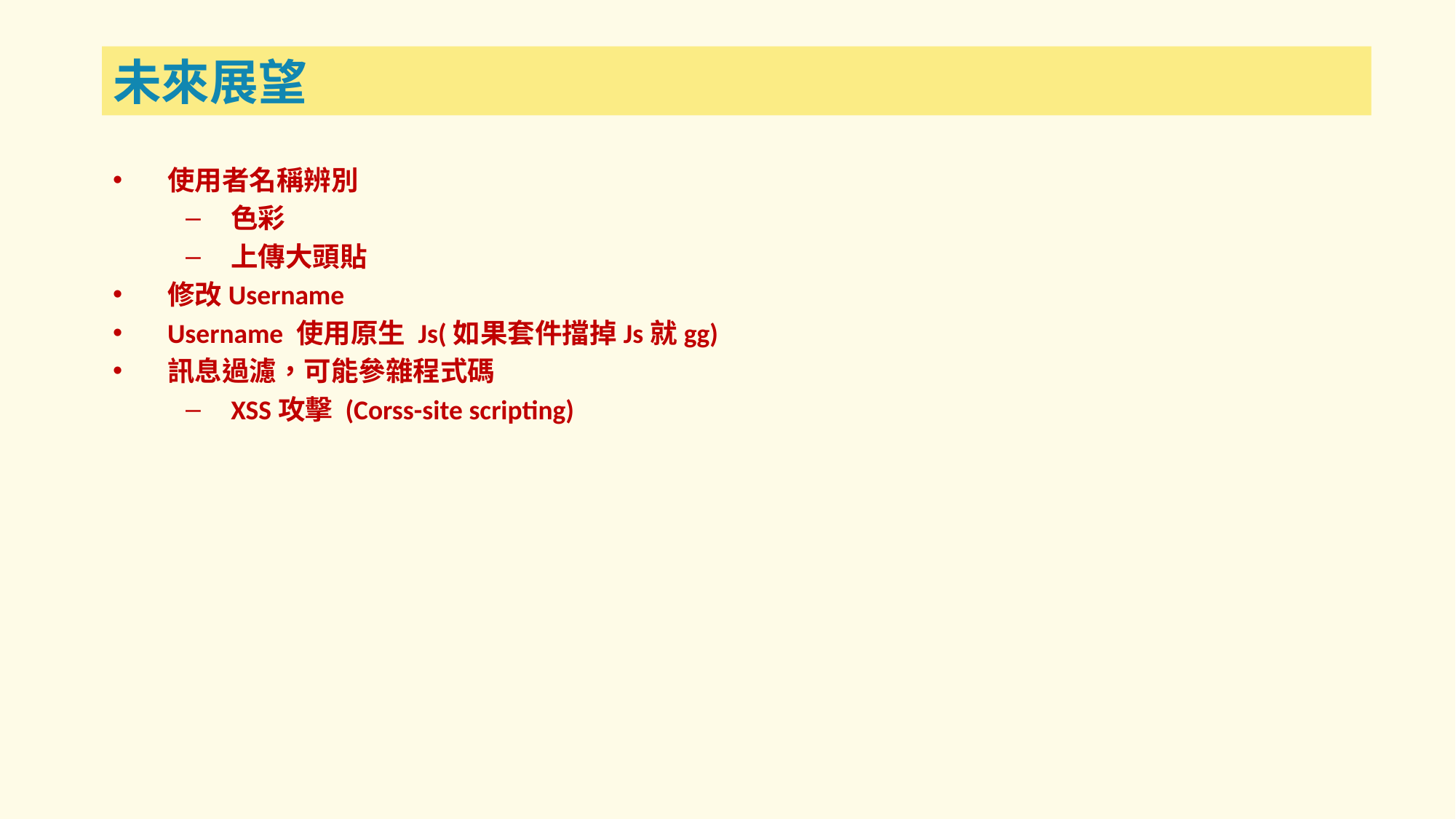

未來展望
使用者名稱辨別
色彩
上傳大頭貼
修改Username
Username 使用原生 Js(如果套件擋掉Js就gg)
訊息過濾，可能參雜程式碼
XSS攻擊 (Corss-site scripting)